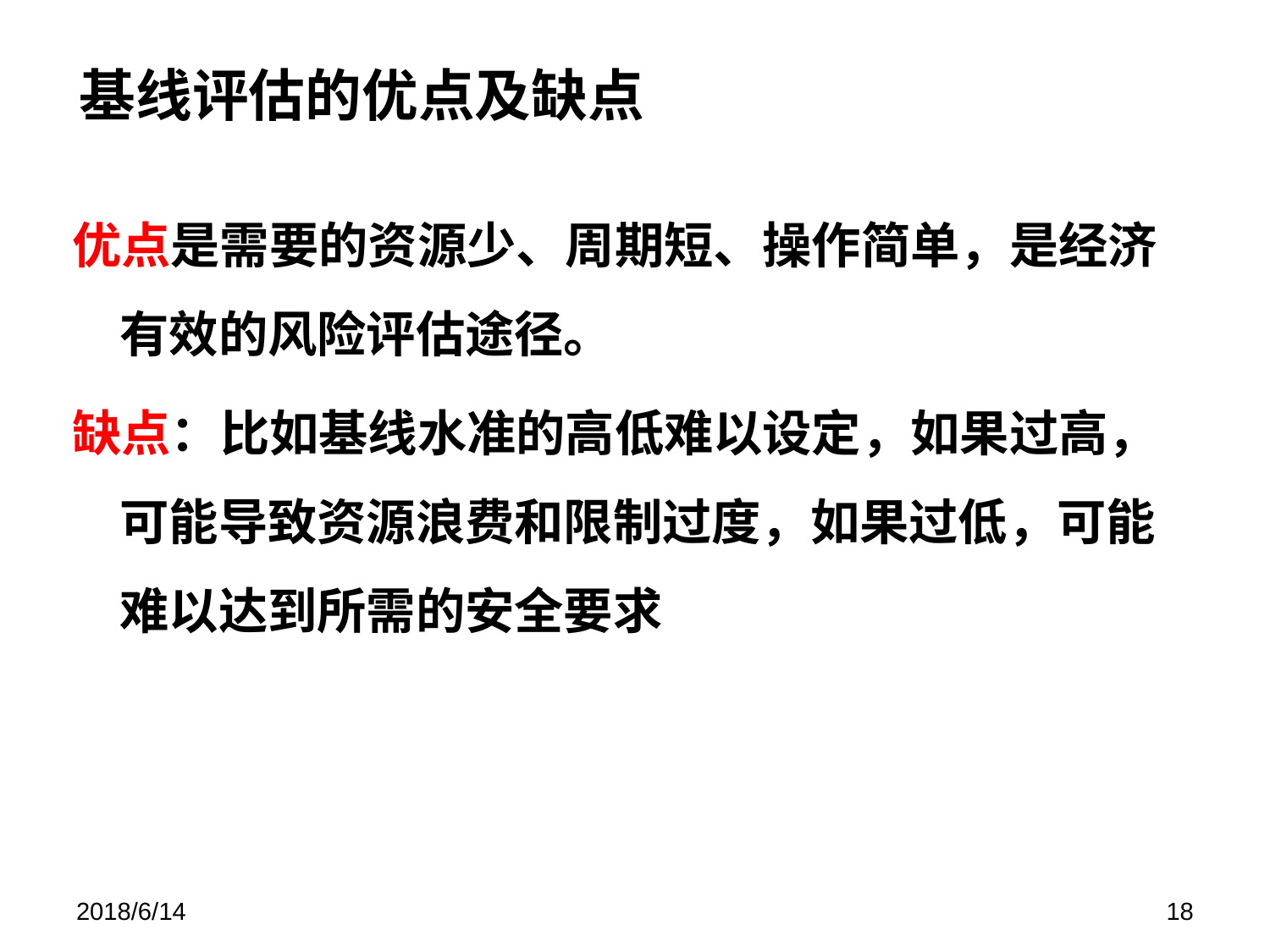

# 基线评估的优点及缺点
优点是需要的资源少、周期短、操作简单，是经济有效的风险评估途径。
缺点：比如基线水准的高低难以设定，如果过高，可能导致资源浪费和限制过度，如果过低，可能难以达到所需的安全要求

2018/6/14
18